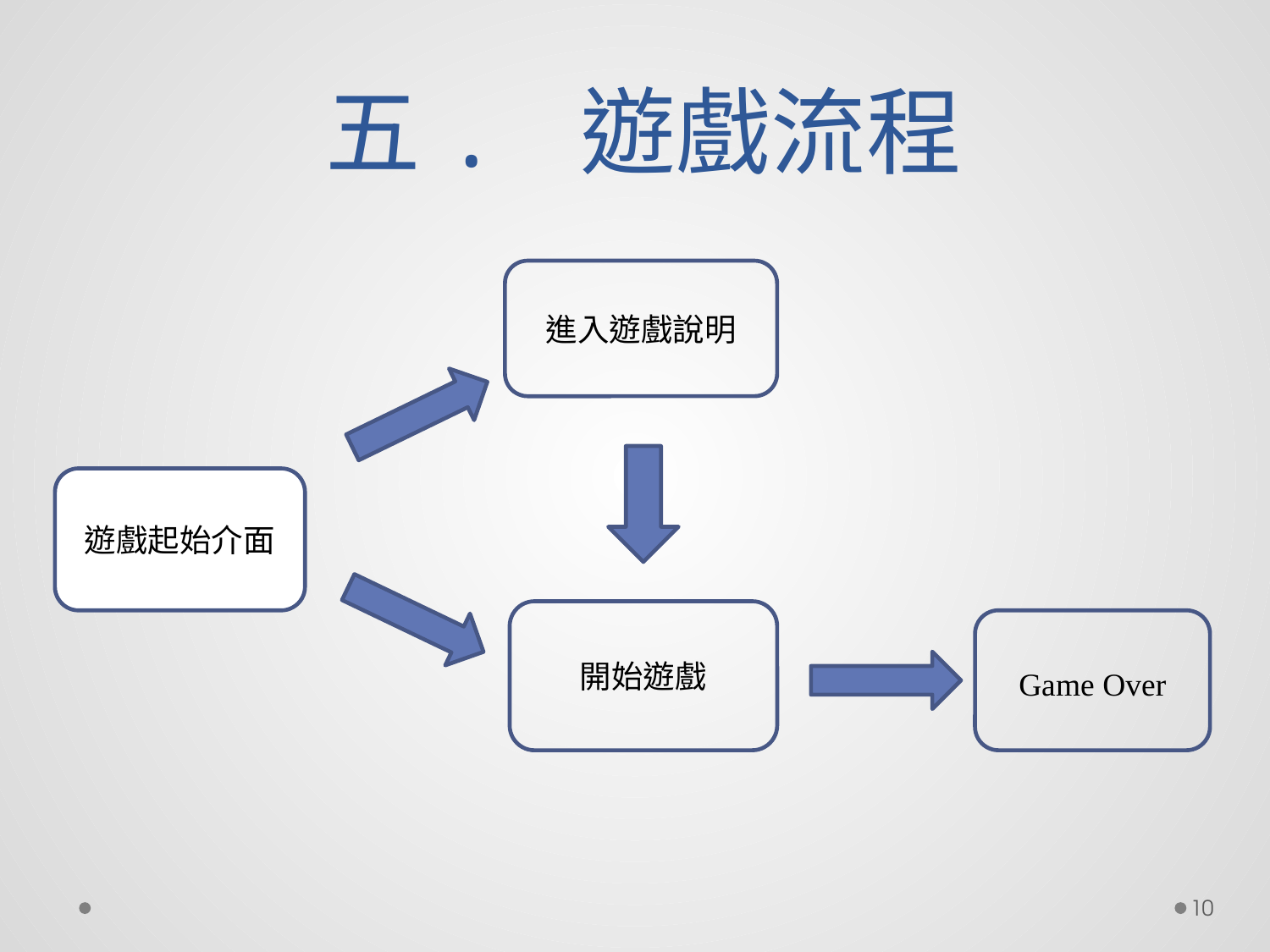

# 五. 遊戲流程
進入遊戲說明

遊戲起始介面

開始遊戲

Game Over
10